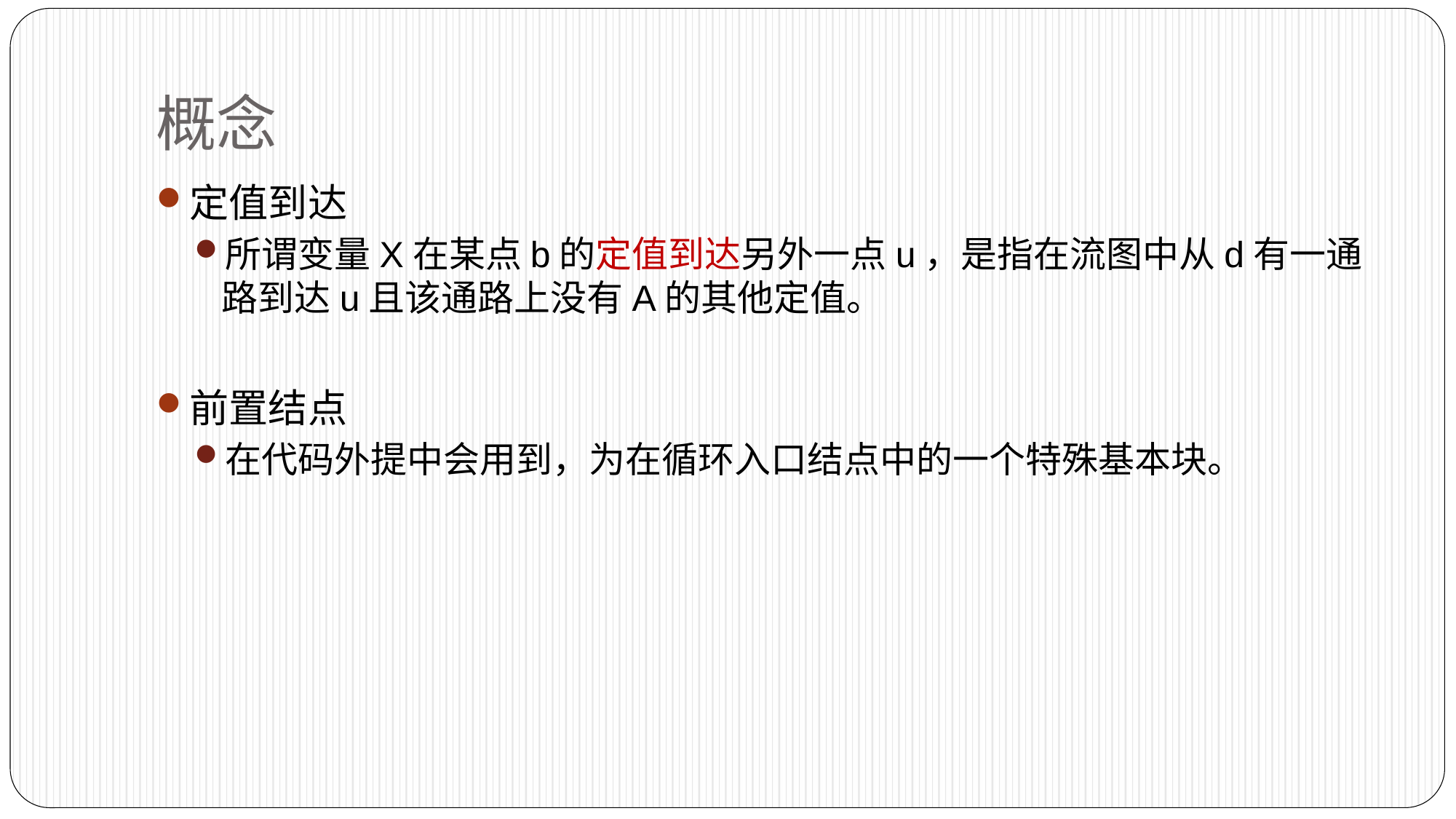

# 概念
定值到达
所谓变量X在某点b的定值到达另外一点u，是指在流图中从d有一通路到达u且该通路上没有A的其他定值。

前置结点
在代码外提中会用到，为在循环入口结点中的一个特殊基本块。